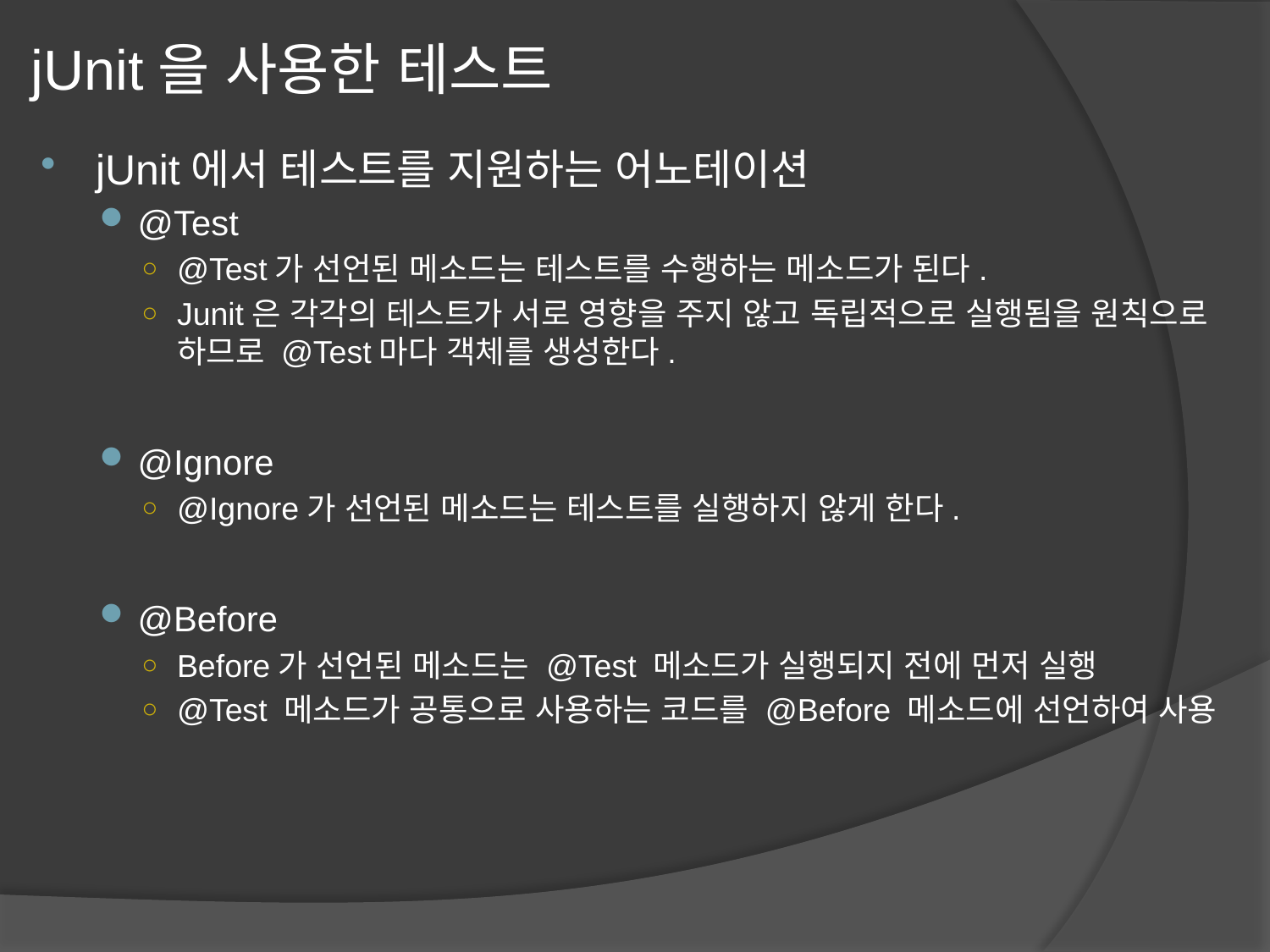

# jUnit을 사용한 테스트
jUnit에서 테스트를 지원하는 어노테이션
@Test
@Test가 선언된 메소드는 테스트를 수행하는 메소드가 된다.
Junit은 각각의 테스트가 서로 영향을 주지 않고 독립적으로 실행됨을 원칙으로 하므로 @Test마다 객체를 생성한다.

@Ignore
@Ignore가 선언된 메소드는 테스트를 실행하지 않게 한다.

@Before
Before가 선언된 메소드는 @Test 메소드가 실행되지 전에 먼저 실행
@Test 메소드가 공통으로 사용하는 코드를 @Before 메소드에 선언하여 사용